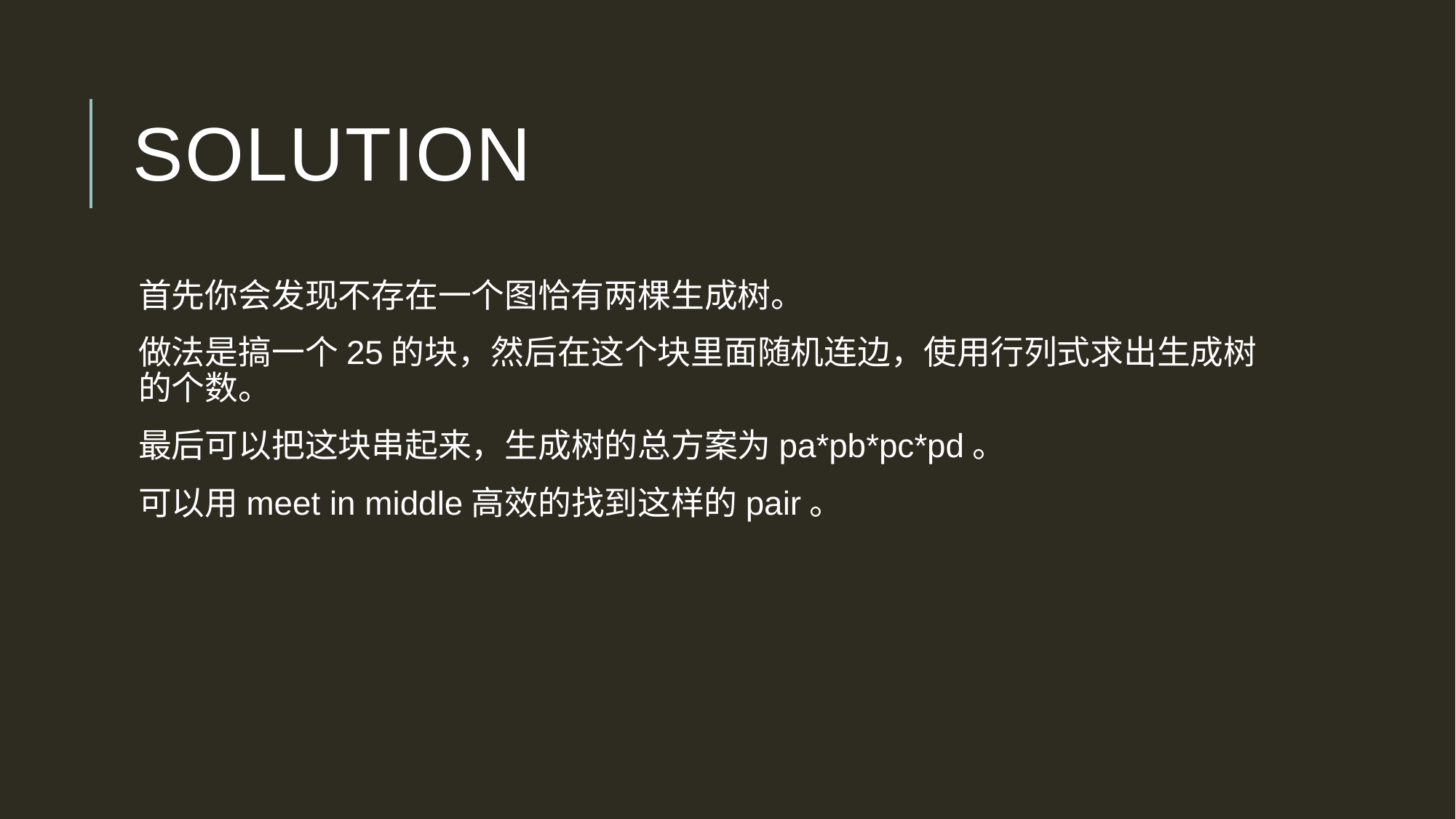

# Solution
首先你会发现不存在一个图恰有两棵生成树。
做法是搞一个25的块，然后在这个块里面随机连边，使用行列式求出生成树的个数。
最后可以把这块串起来，生成树的总方案为pa*pb*pc*pd。
可以用meet in middle高效的找到这样的pair。